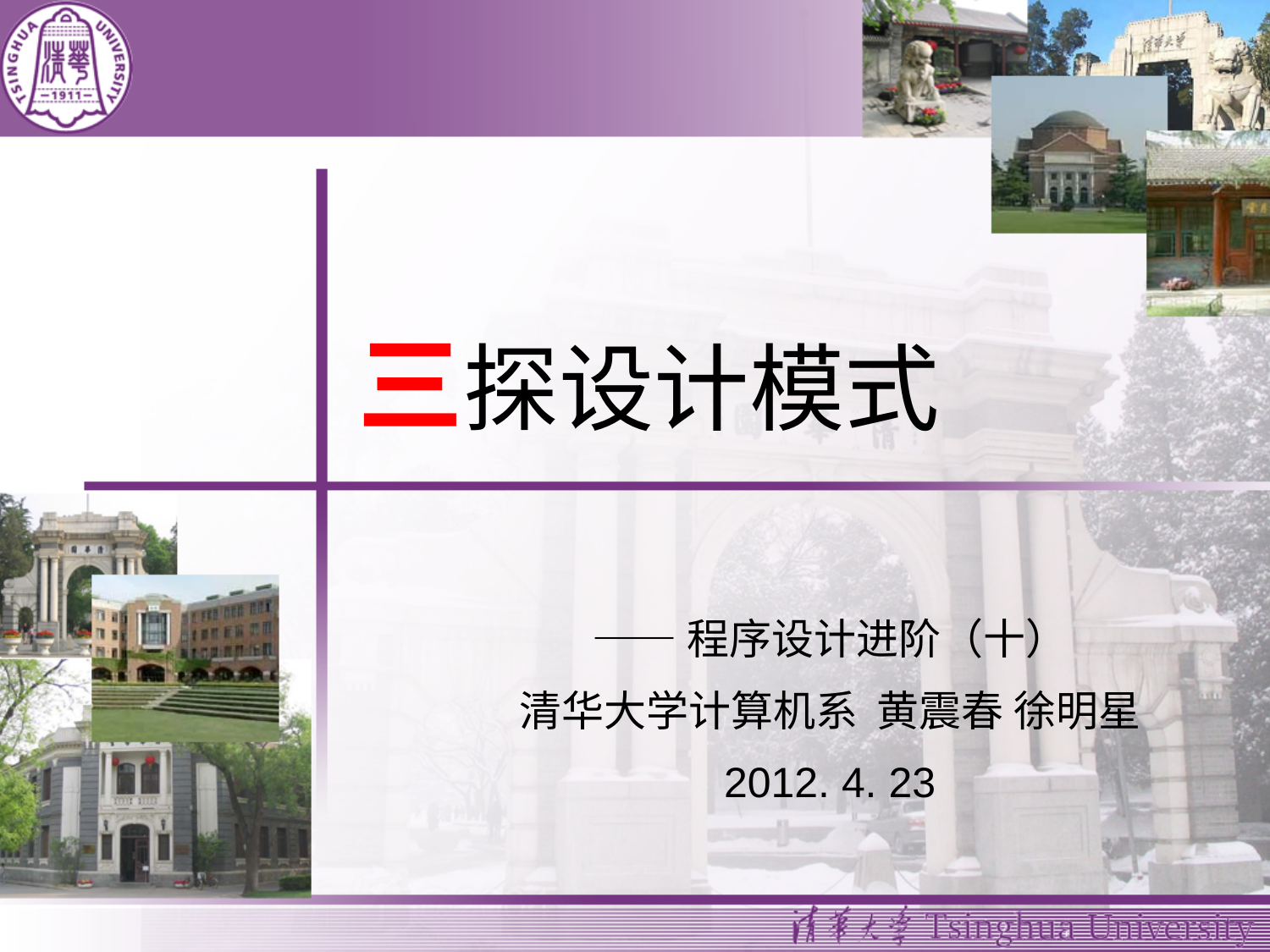

# 三探设计模式
——程序设计进阶（十）
清华大学计算机系  黄震春 徐明星
2012. 4. 23